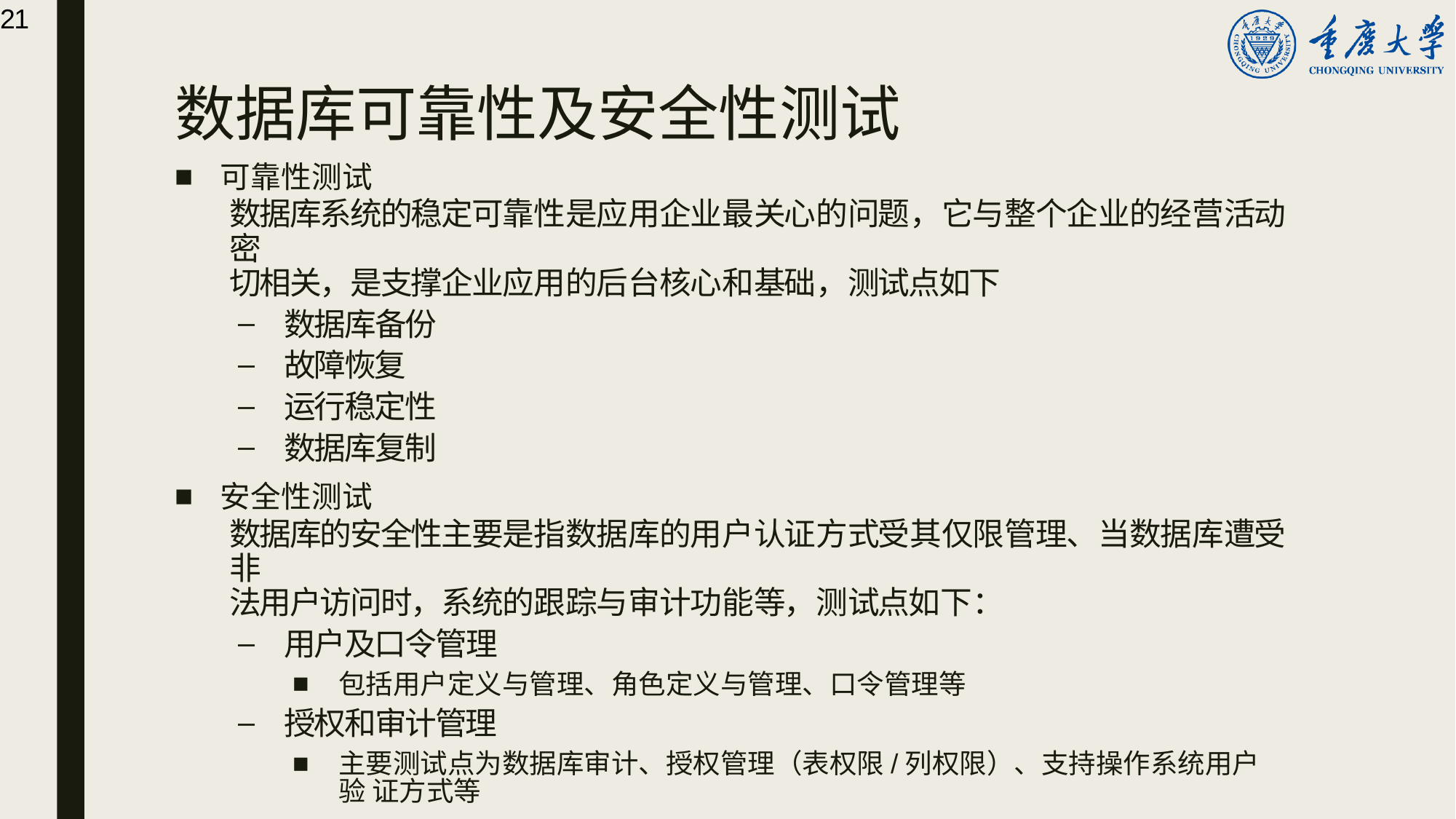

21
# 数据库可靠性及安全性测试
可靠性测试
数据库系统的稳定可靠性是应用企业最关心的问题，它与整个企业的经营活动密
切相关，是支撑企业应用的后台核心和基础，测试点如下
数据库备份
故障恢复
运行稳定性
数据库复制
安全性测试
数据库的安全性主要是指数据库的用户认证方式受其仅限管理、当数据库遭受非
法用户访问时，系统的跟踪与审计功能等，测试点如下：
用户及口令管理
包括用户定义与管理、角色定义与管理、口令管理等
授权和审计管理
主要测试点为数据库审计、授权管理（表权限/列权限）、支持操作系统用户验 证方式等